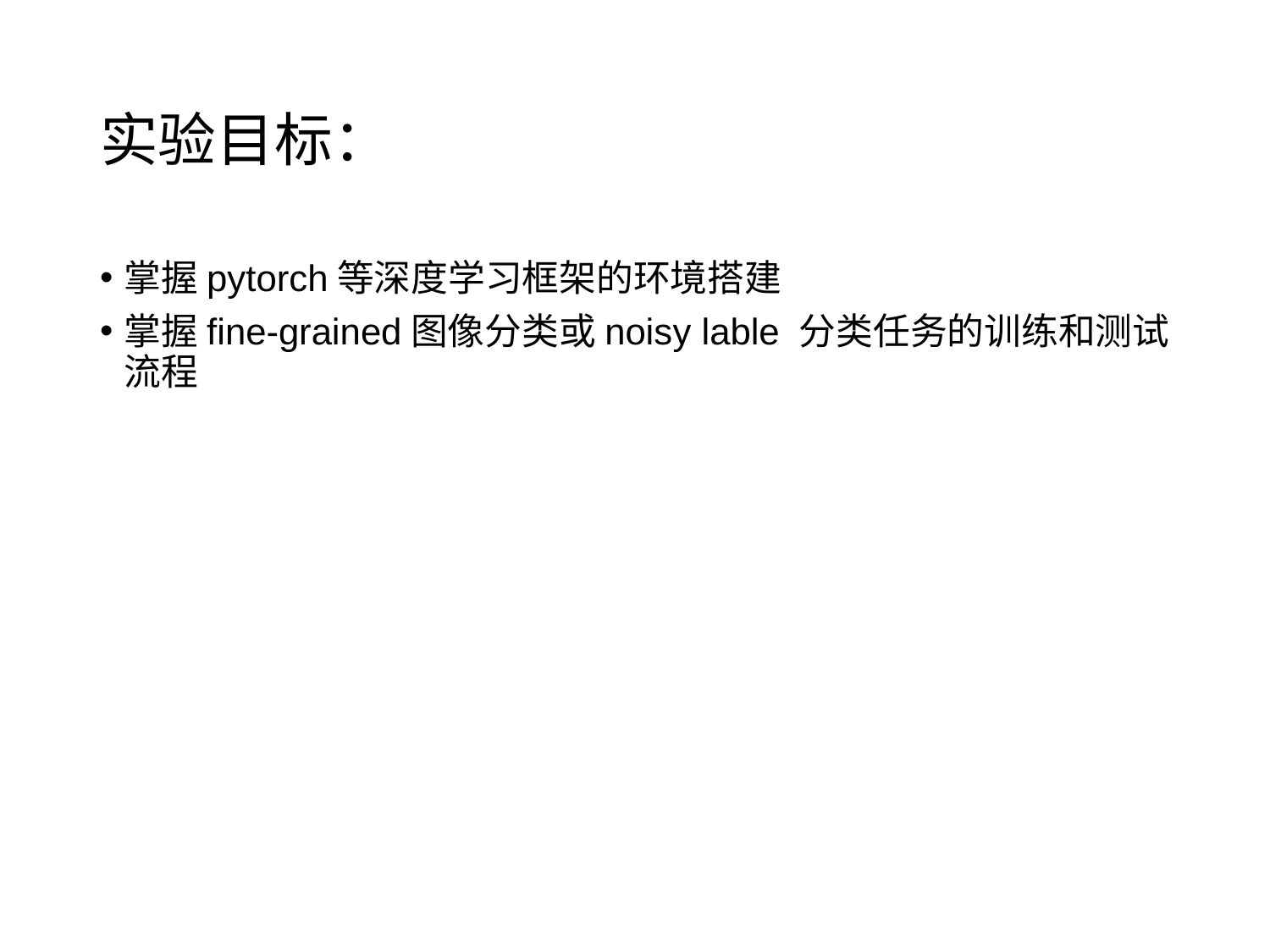

# 实验目标：
掌握pytorch等深度学习框架的环境搭建
掌握fine-grained图像分类或noisy lable 分类任务的训练和测试流程